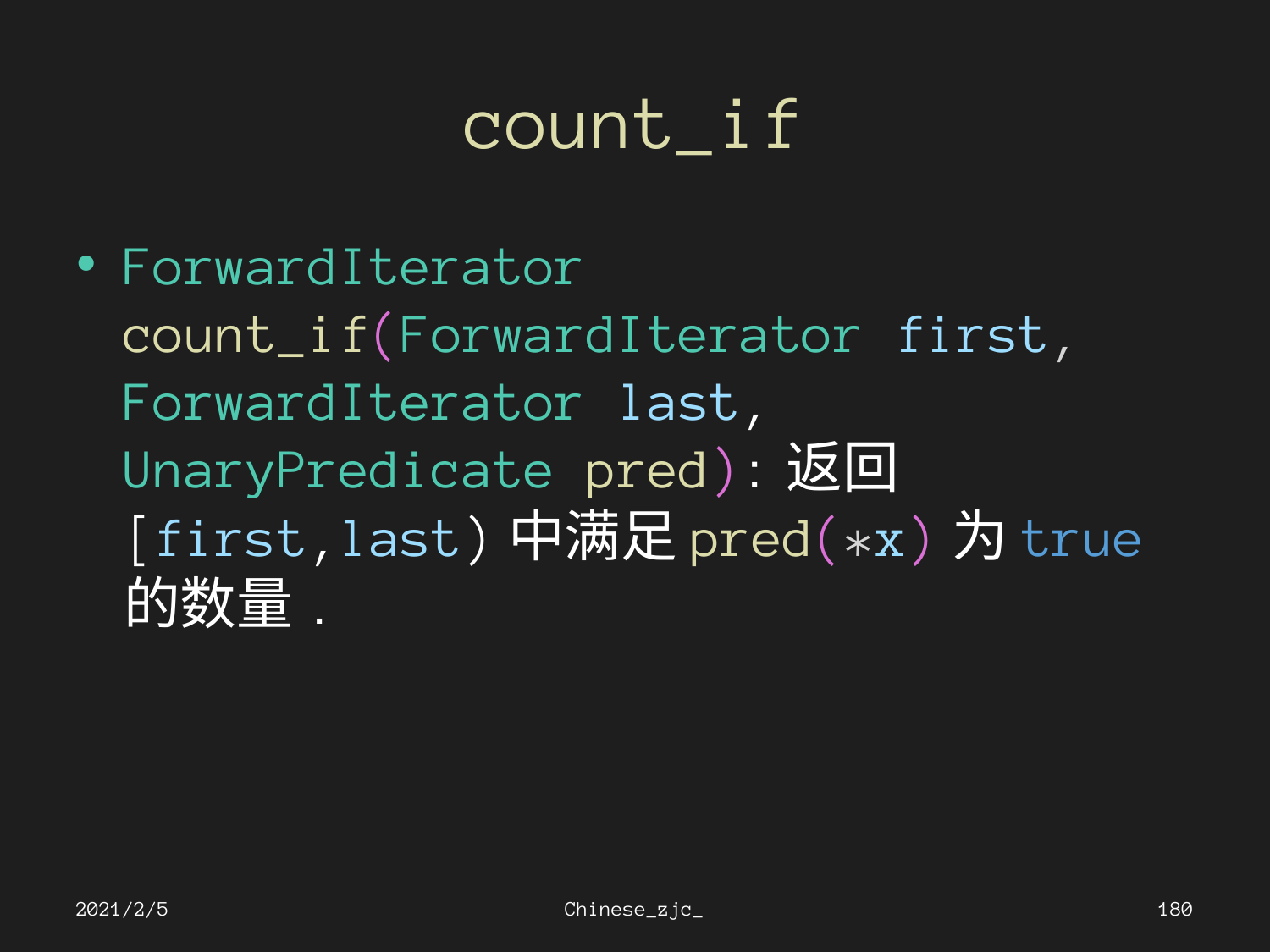

# count_if
ForwardIterator count_if(ForwardIterator first, ForwardIterator last, UnaryPredicate pred):返回[first,last)中满足pred(*x)为true的数量.
2021/2/5
Chinese_zjc_
180